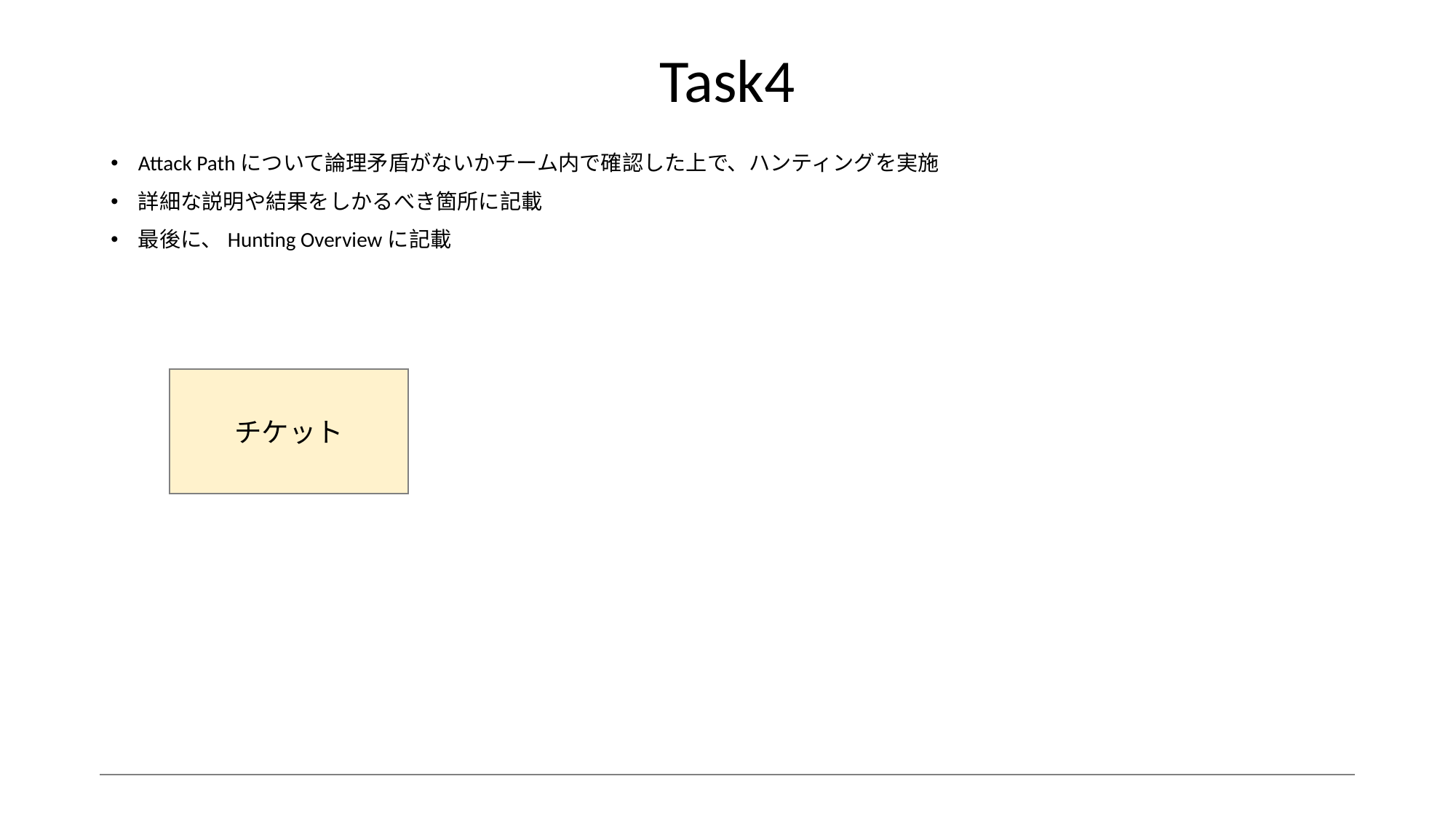

# Task4
Attack Pathについて論理矛盾がないかチーム内で確認した上で、ハンティングを実施
詳細な説明や結果をしかるべき箇所に記載
最後に、Hunting Overviewに記載

チケット